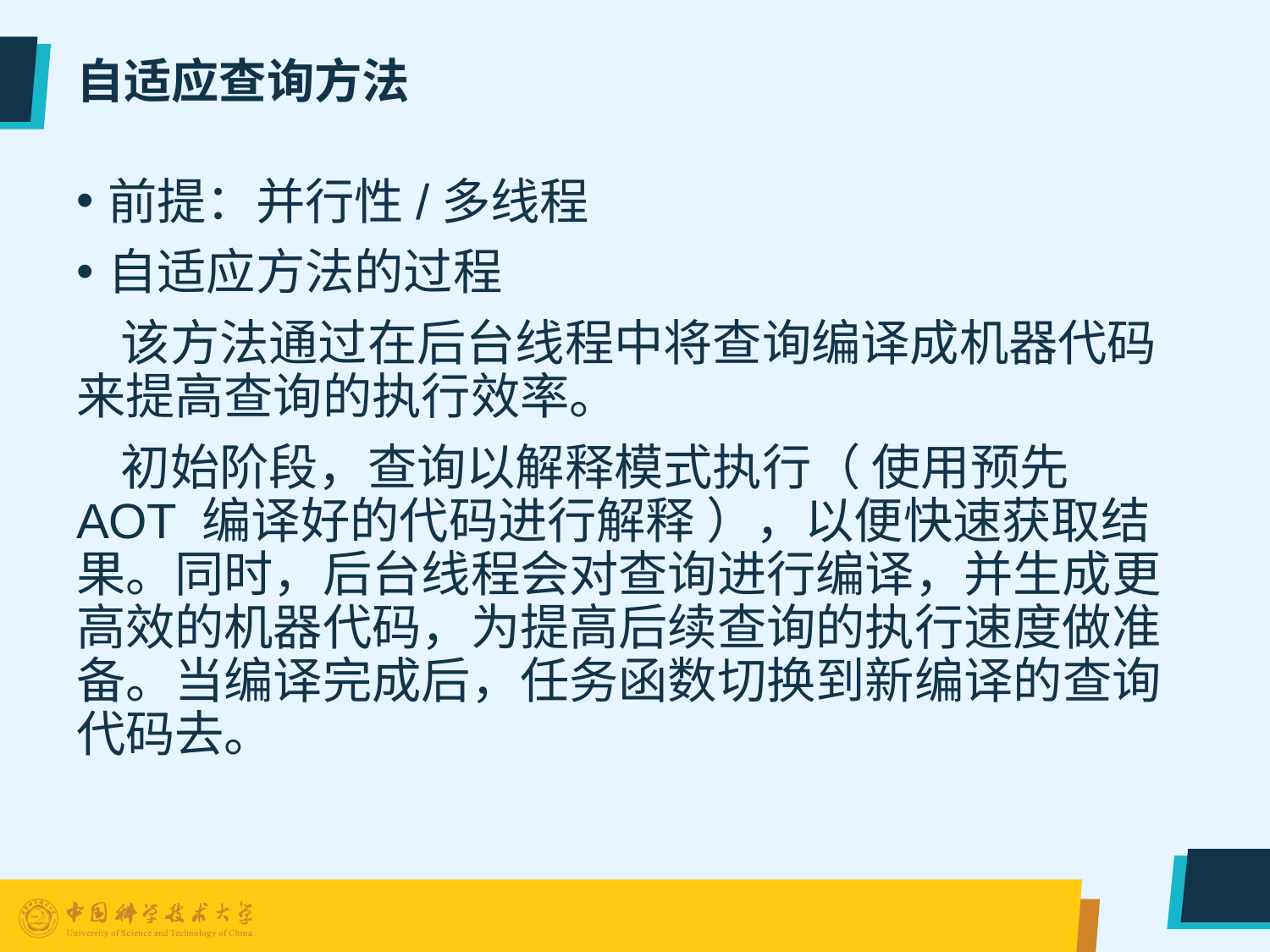

# 自适应查询方法
前提：并行性/多线程
自适应方法的过程
   该方法通过在后台线程中将查询编译成机器代码来提高查询的执行效率。
   初始阶段，查询以解释模式执行（ 使用预先 AOT 编译好的代码进行解释 ），以便快速获取结果。同时，后台线程会对查询进行编译，并生成更高效的机器代码，为提高后续查询的执行速度做准备。当编译完成后，任务函数切换到新编译的查询代码去。